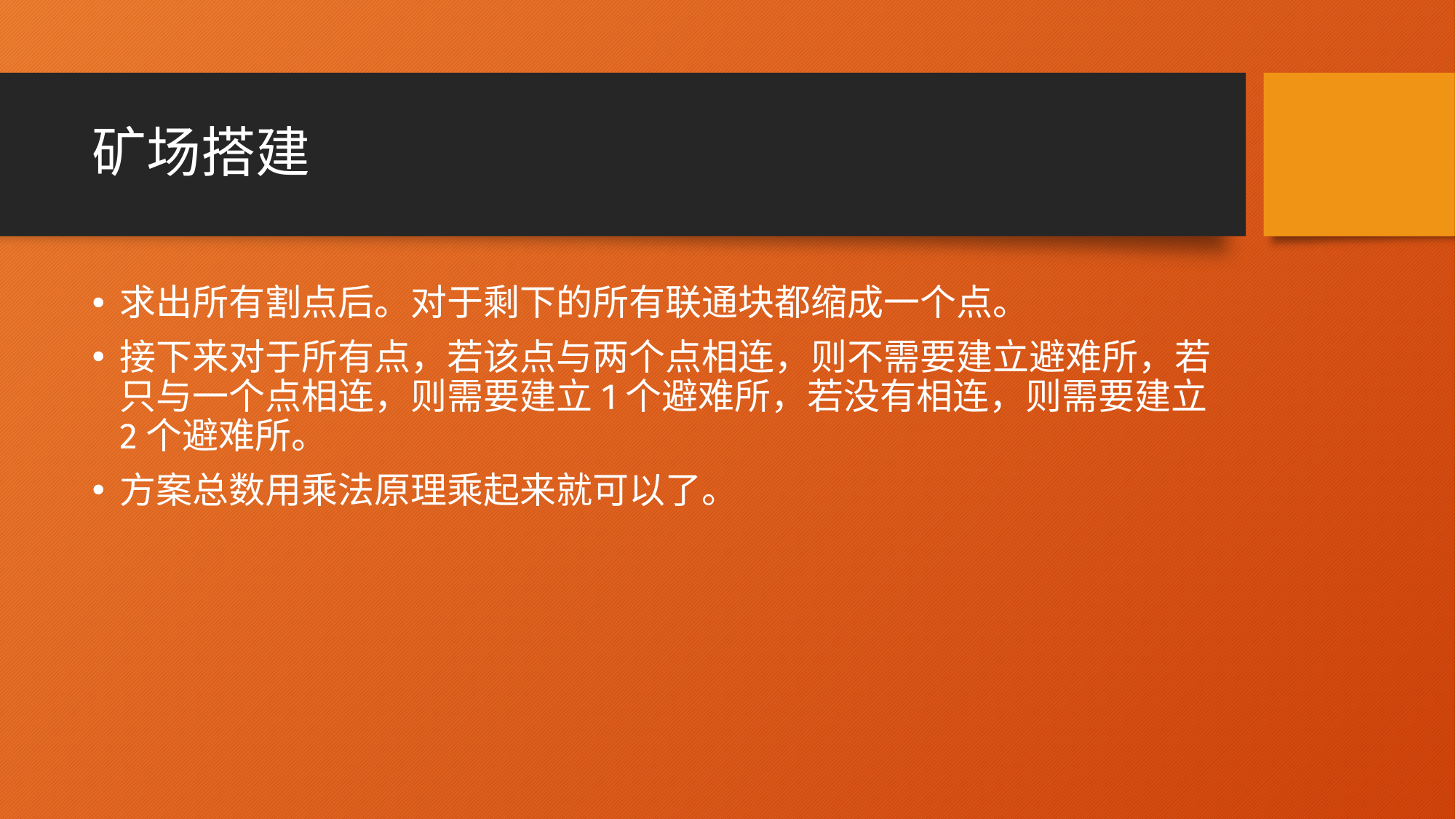

# 矿场搭建
求出所有割点后。对于剩下的所有联通块都缩成一个点。
接下来对于所有点，若该点与两个点相连，则不需要建立避难所，若只与一个点相连，则需要建立1个避难所，若没有相连，则需要建立2个避难所。
方案总数用乘法原理乘起来就可以了。